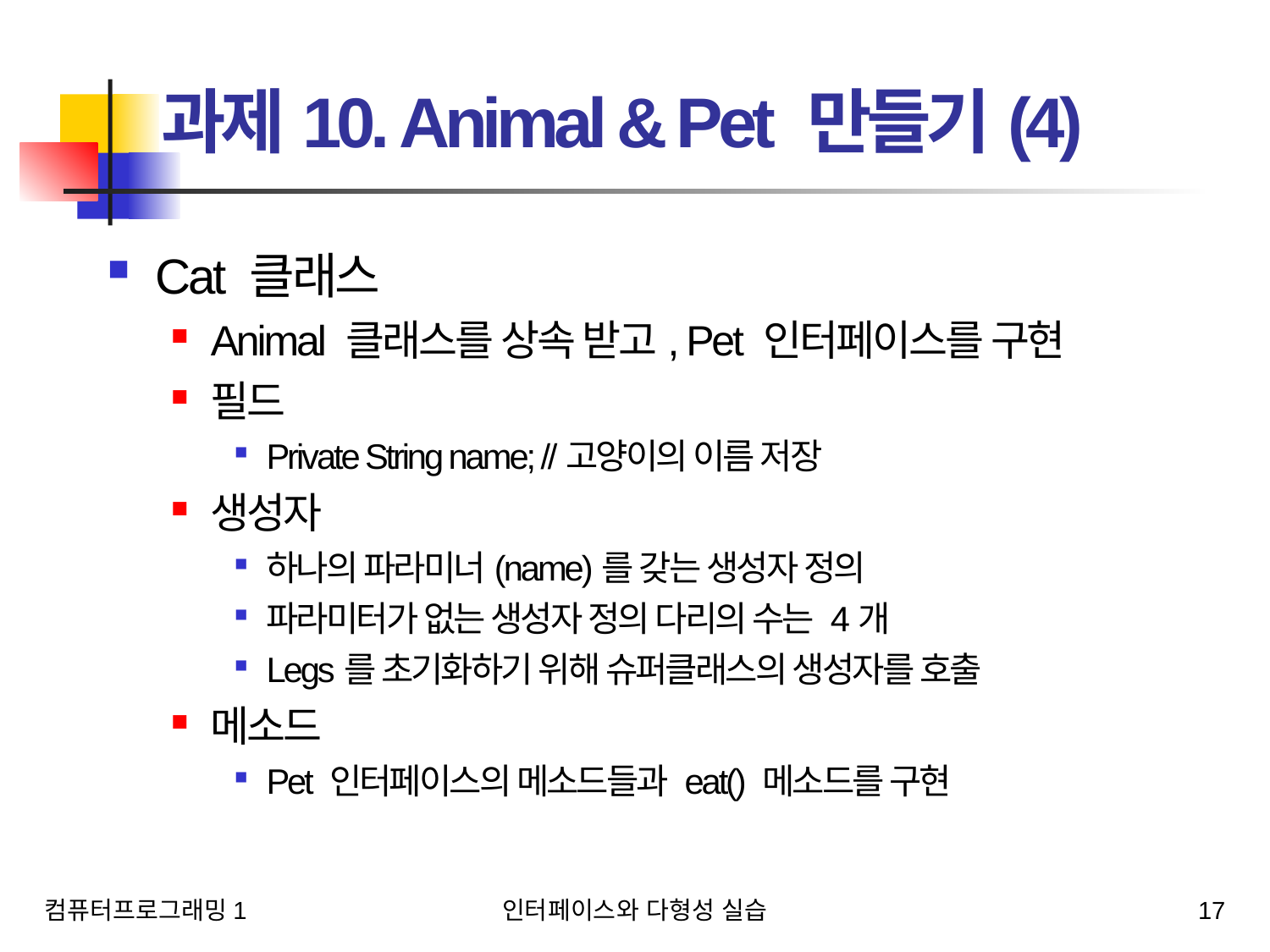

# 과제10. Animal & Pet 만들기(4)
Cat 클래스
Animal 클래스를 상속 받고, Pet 인터페이스를 구현
필드
Private String name; //고양이의 이름 저장
생성자
하나의 파라미너(name)를 갖는 생성자 정의
파라미터가 없는 생성자 정의 다리의 수는 4개
Legs를 초기화하기 위해 슈퍼클래스의 생성자를 호출
메소드
Pet 인터페이스의 메소드들과 eat() 메소드를 구현
컴퓨터프로그래밍1
인터페이스와 다형성 실습
17